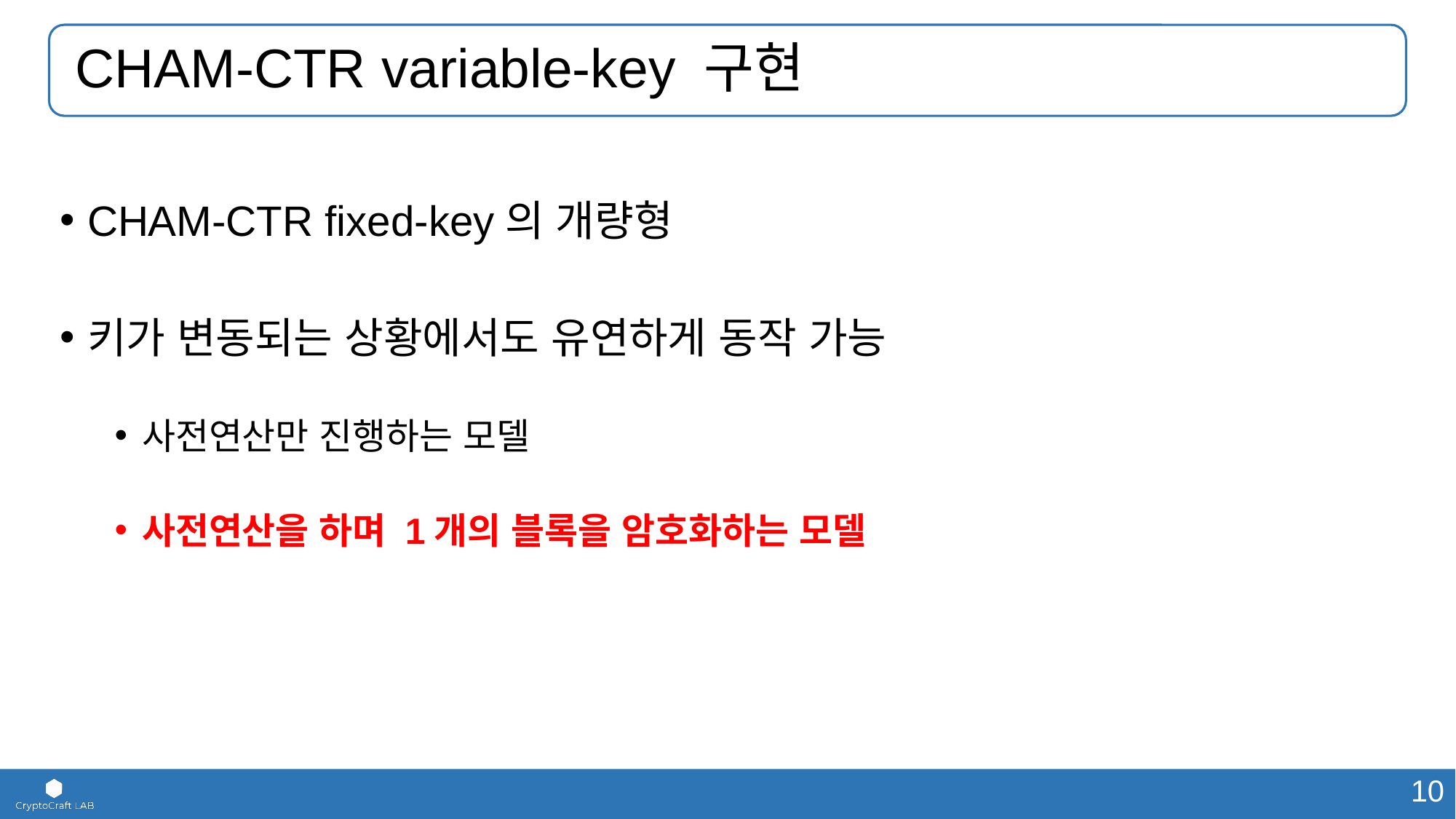

# CHAM-CTR variable-key 구현
CHAM-CTR fixed-key의 개량형
키가 변동되는 상황에서도 유연하게 동작 가능
사전연산만 진행하는 모델
사전연산을 하며 1개의 블록을 암호화하는 모델